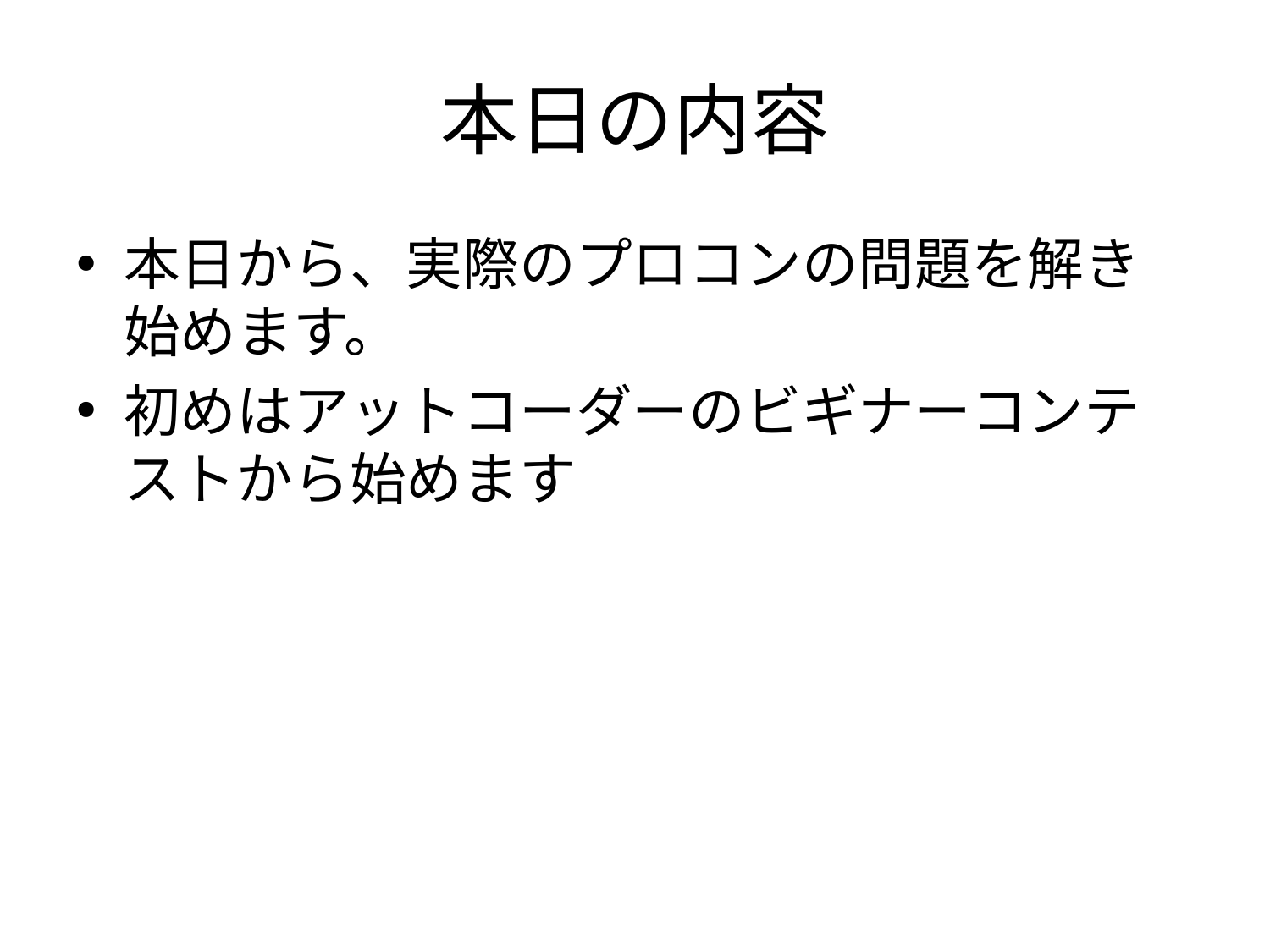

# 本日の内容
本日から、実際のプロコンの問題を解き始めます。
初めはアットコーダーのビギナーコンテストから始めます